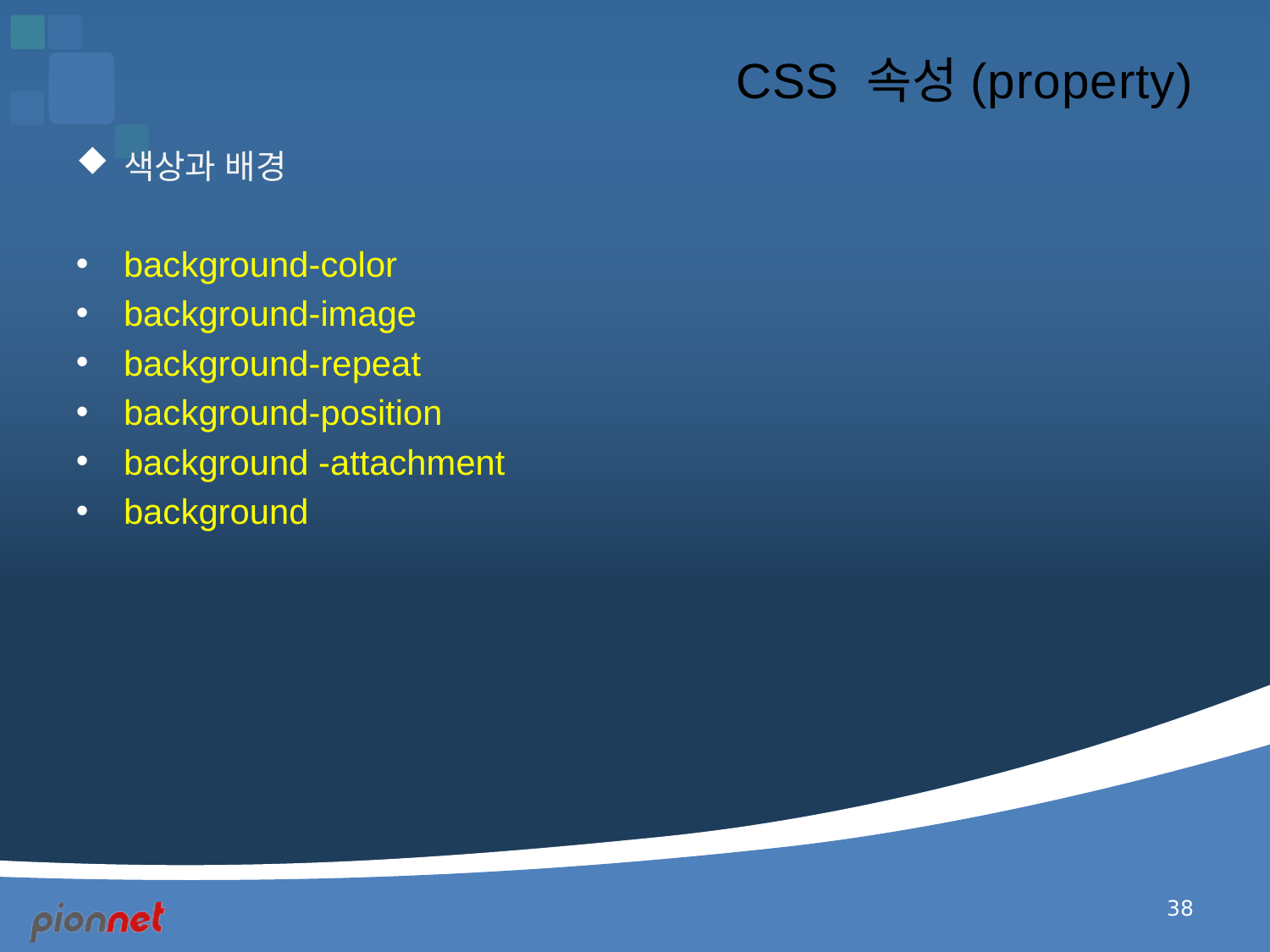

# CSS 속성(property)
색상과 배경

background-color
background-image
background-repeat
background-position
background -attachment
background

38